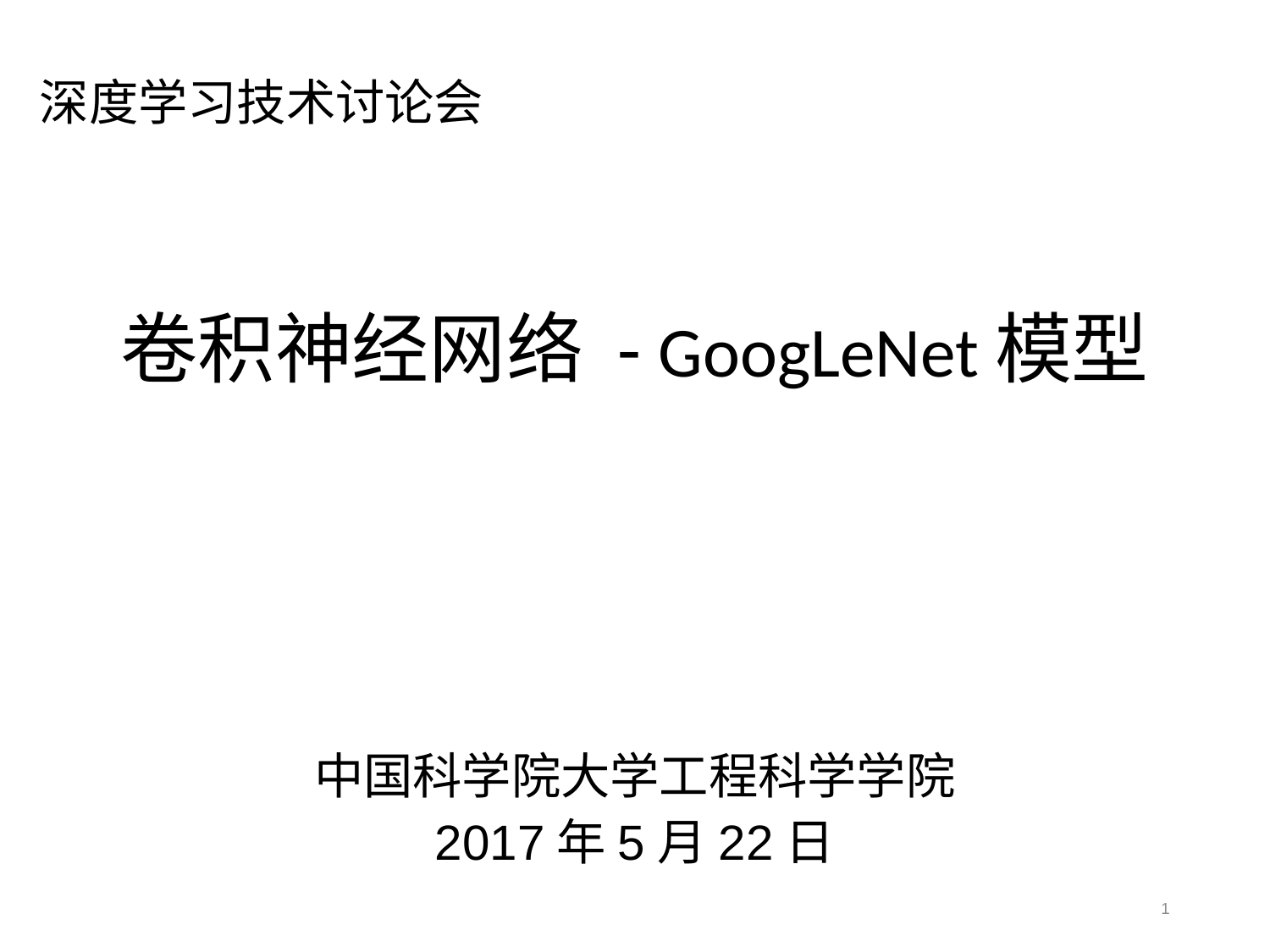

深度学习技术讨论会
# 卷积神经网络 - GoogLeNet模型

中国科学院大学工程科学学院
2017年5月22日
1